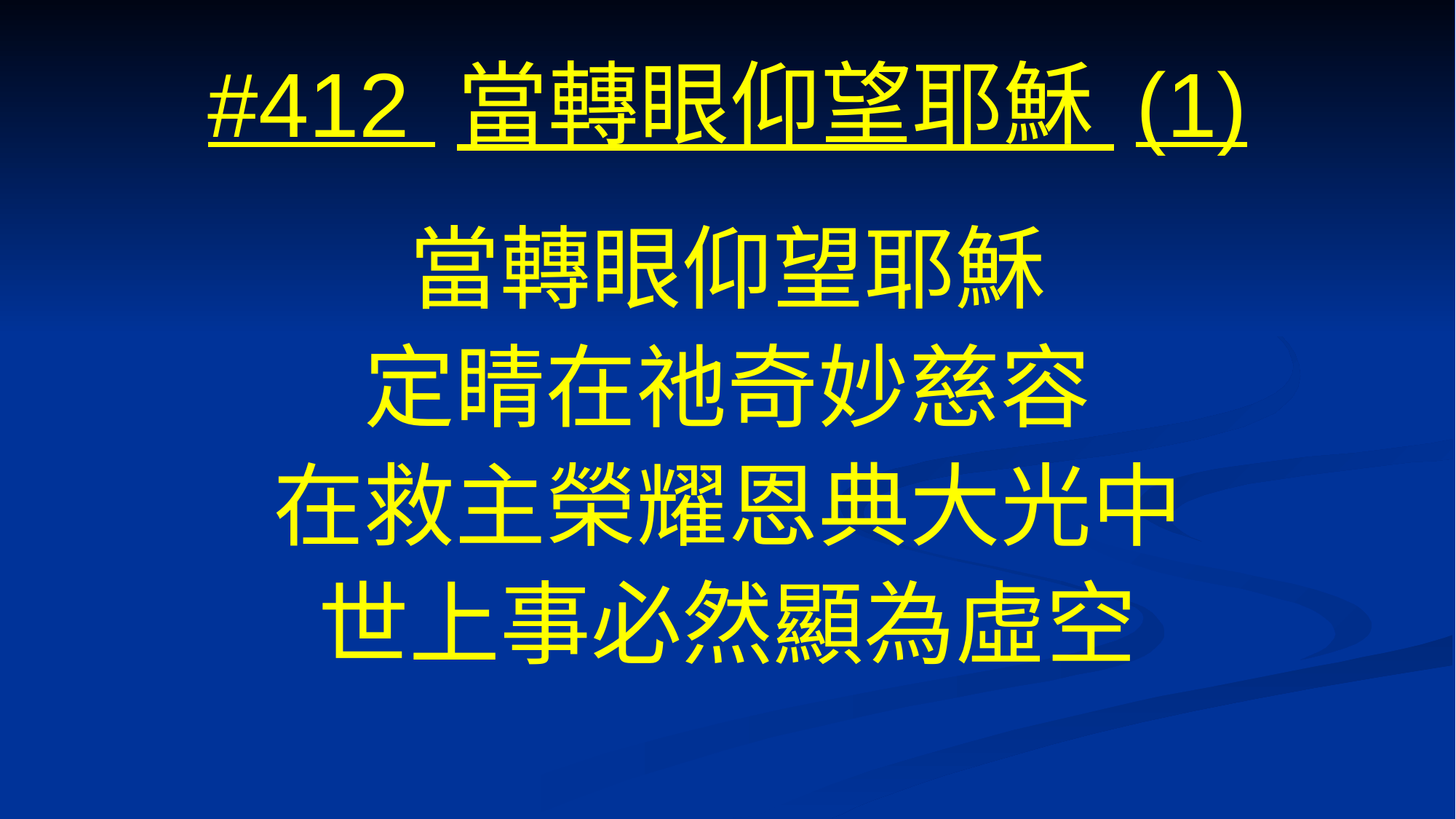

# #412 當轉眼仰望耶穌 (1)
當轉眼仰望耶穌
定睛在祂奇妙慈容
在救主榮耀恩典大光中
世上事必然顯為虛空